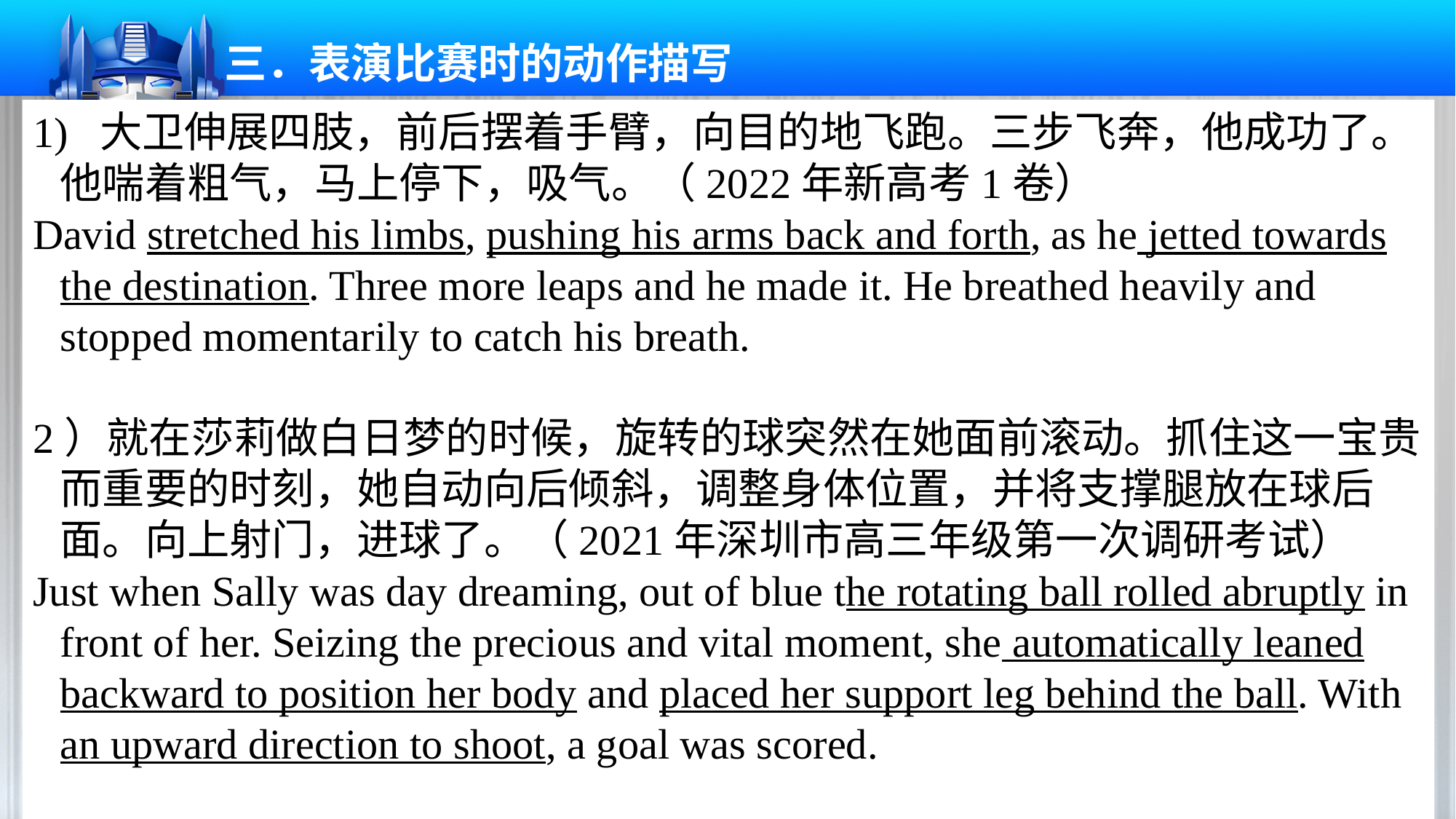

三．表演比赛时的动作描写
1)  大卫伸展四肢，前后摆着手臂，向目的地飞跑。三步飞奔，他成功了。他喘着粗气，马上停下，吸气。（2022年新高考1卷）
David stretched his limbs, pushing his arms back and forth, as he jetted towards the destination. Three more leaps and he made it. He breathed heavily and stopped momentarily to catch his breath.

2）就在莎莉做白日梦的时候，旋转的球突然在她面前滚动。抓住这一宝贵而重要的时刻，她自动向后倾斜，调整身体位置，并将支撑腿放在球后面。向上射门，进球了。（2021年深圳市高三年级第一次调研考试）
Just when Sally was day dreaming, out of blue the rotating ball rolled abruptly in front of her. Seizing the precious and vital moment, she automatically leaned backward to position her body and placed her support leg behind the ball. With an upward direction to shoot, a goal was scored.